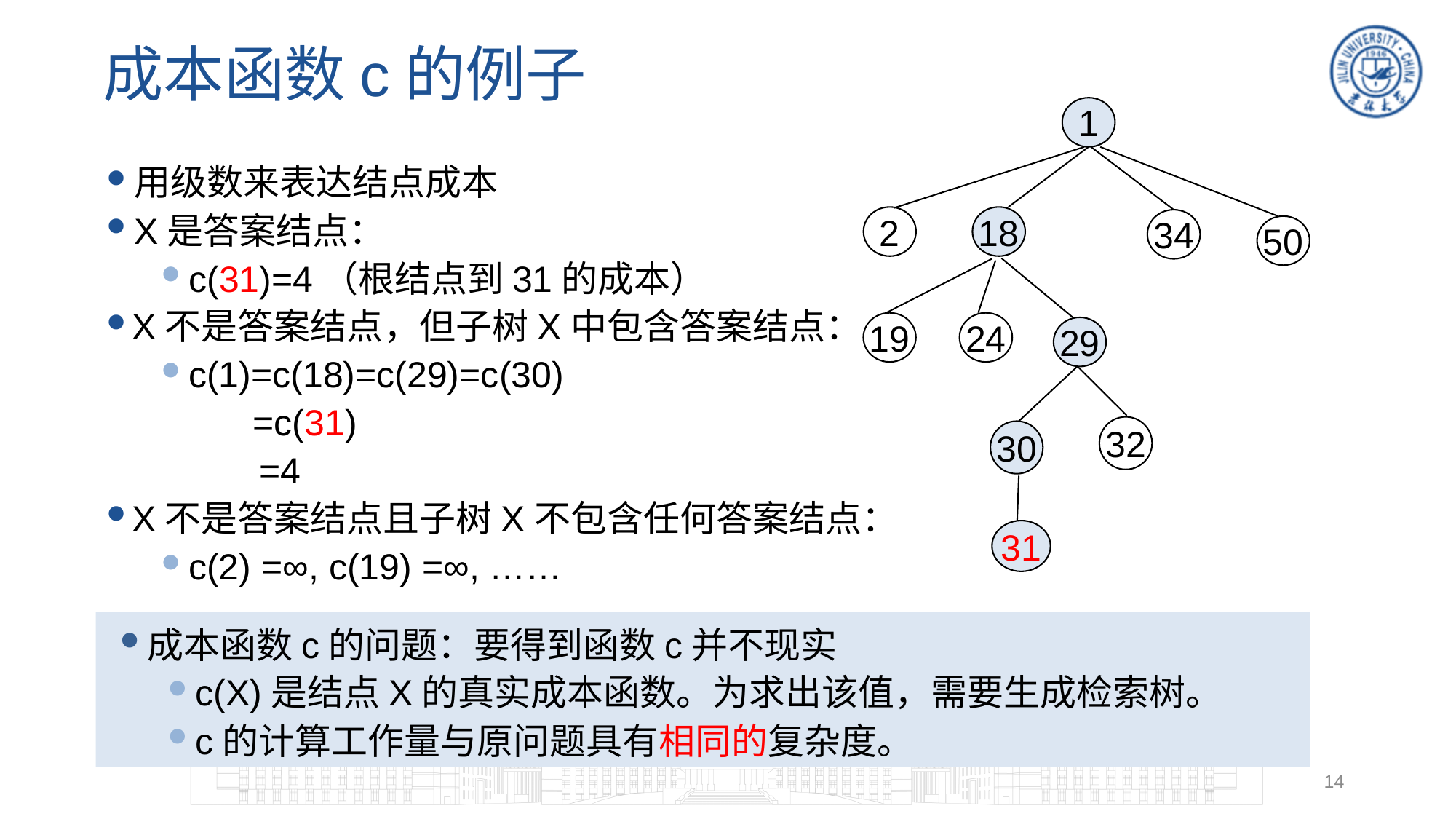

# 成本函数c的例子

1

50

34

18

2
用级数来表达结点成本
X是答案结点：
c(31)=4（根结点到31的成本）
X不是答案结点，但子树X中包含答案结点：
c(1)=c(18)=c(29)=c(30)
         =c(31)
               =4
X不是答案结点且子树X不包含任何答案结点：
c(2) =∞, c(19) =∞, ……

19
24
29

32
30

31
成本函数c的问题：要得到函数c并不现实
c(X)是结点X的真实成本函数。为求出该值，需要生成检索树。
c的计算工作量与原问题具有相同的复杂度。
14